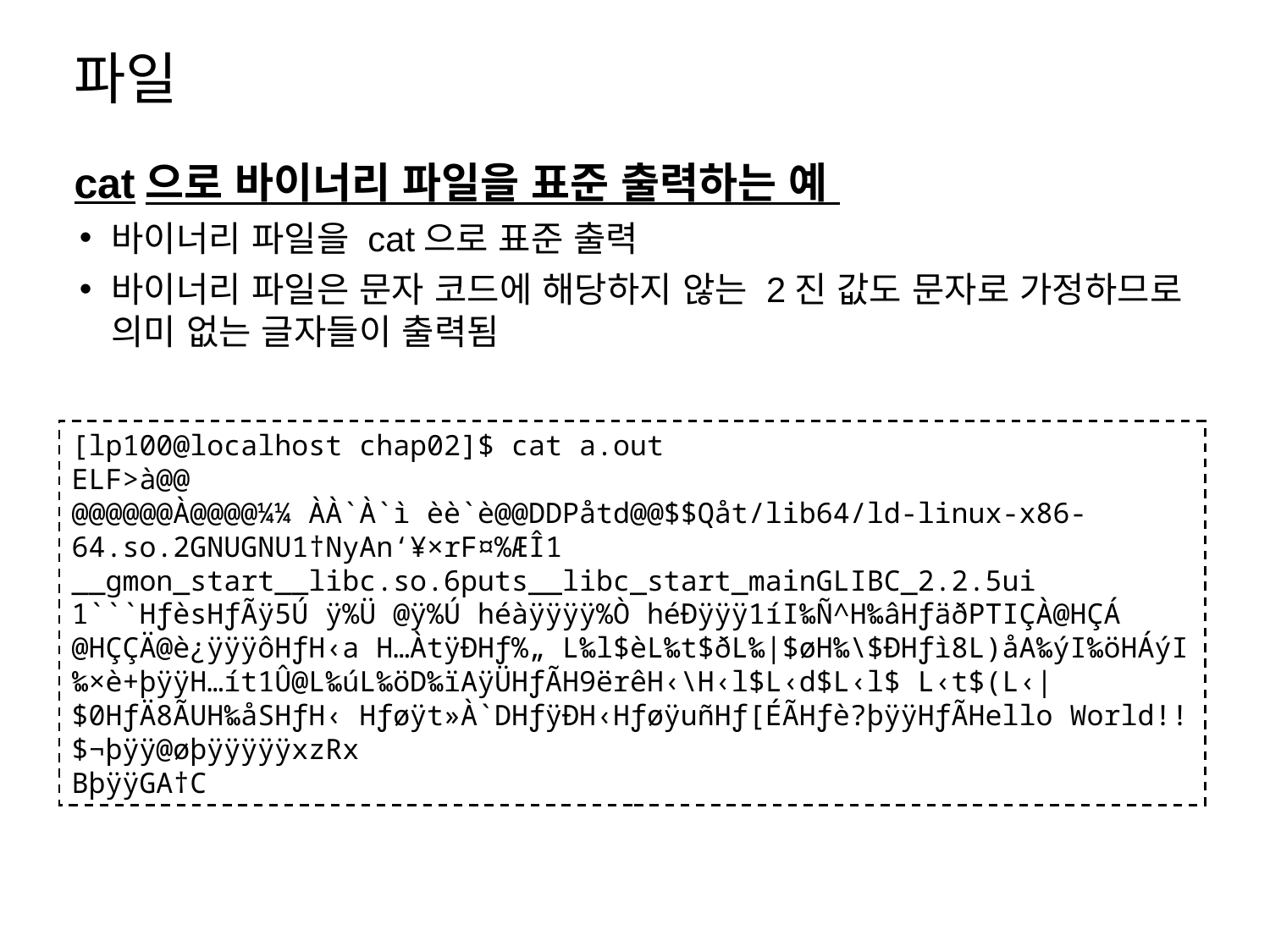

# 파일
cat으로 바이너리 파일을 표준 출력하는 예
바이너리 파일을 cat으로 표준 출력
바이너리 파일은 문자 코드에 해당하지 않는 2진 값도 문자로 가정하므로 의미 없는 글자들이 출력됨
[lp100@localhost chap02]$ cat a.out
ELF>à@@
@@@@@@À@@@@¼¼ ÀÀ`À`ì èè`è@@DDPåtd@@$$Qåt/lib64/ld-linux-x86-64.so.2GNUGNU1†NyAn‘¥×rF¤%ÆÎ1 __gmon_start__libc.so.6puts__libc_start_mainGLIBC_2.2.5ui     1```HƒèsHƒÃÿ5Ú ÿ%Ü @ÿ%Ú héàÿÿÿÿ%Ò héÐÿÿÿ1íI‰Ñ^H‰âHƒäðPTIÇÀ@HÇÁ @HÇÇÄ@è¿ÿÿÿôHƒH‹a H…ÀtÿÐHƒ%„ L‰l$èL‰t$ðL‰|$øH‰\$ÐHƒì8L)åA‰ýI‰öHÁýI‰×è+þÿÿH…ít1Û@L‰úL‰öD‰ïAÿÜHƒÃH9ërêH‹\H‹l$L‹d$L‹l$ L‹t$(L‹|$0HƒÄ8ÃUH‰åSHƒH‹ Hƒøÿt»À`DHƒÿÐH‹HƒøÿuñHƒ[ÉÃHƒè?þÿÿHƒÃHello World!!$¬þÿÿ@øþÿÿÿÿÿxzRx
BþÿÿGA†C